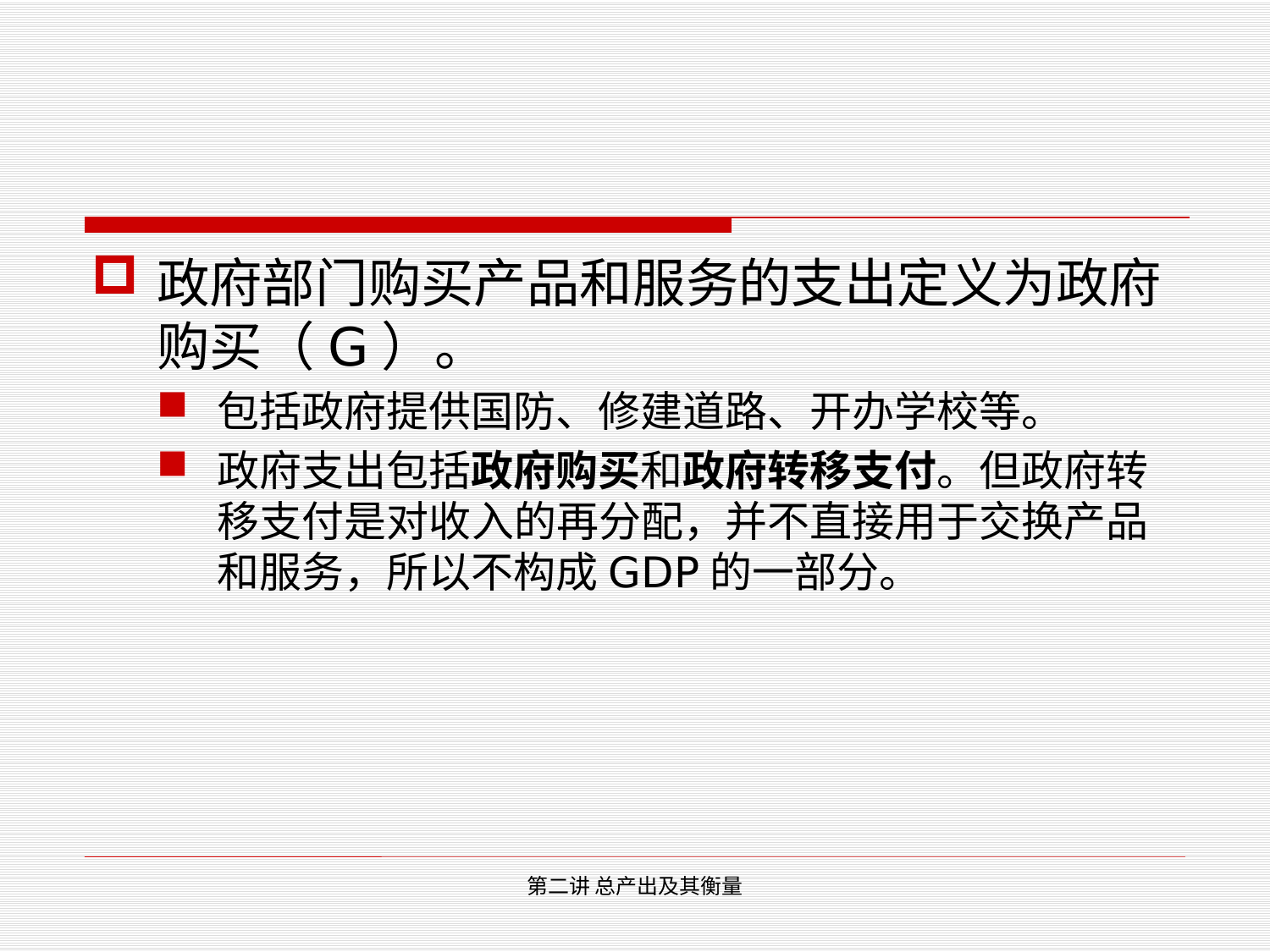

政府部门购买产品和服务的支出定义为政府购买（G）。
包括政府提供国防、修建道路、开办学校等。
政府支出包括政府购买和政府转移支付。但政府转移支付是对收入的再分配，并不直接用于交换产品和服务，所以不构成GDP的一部分。

第二讲 总产出及其衡量